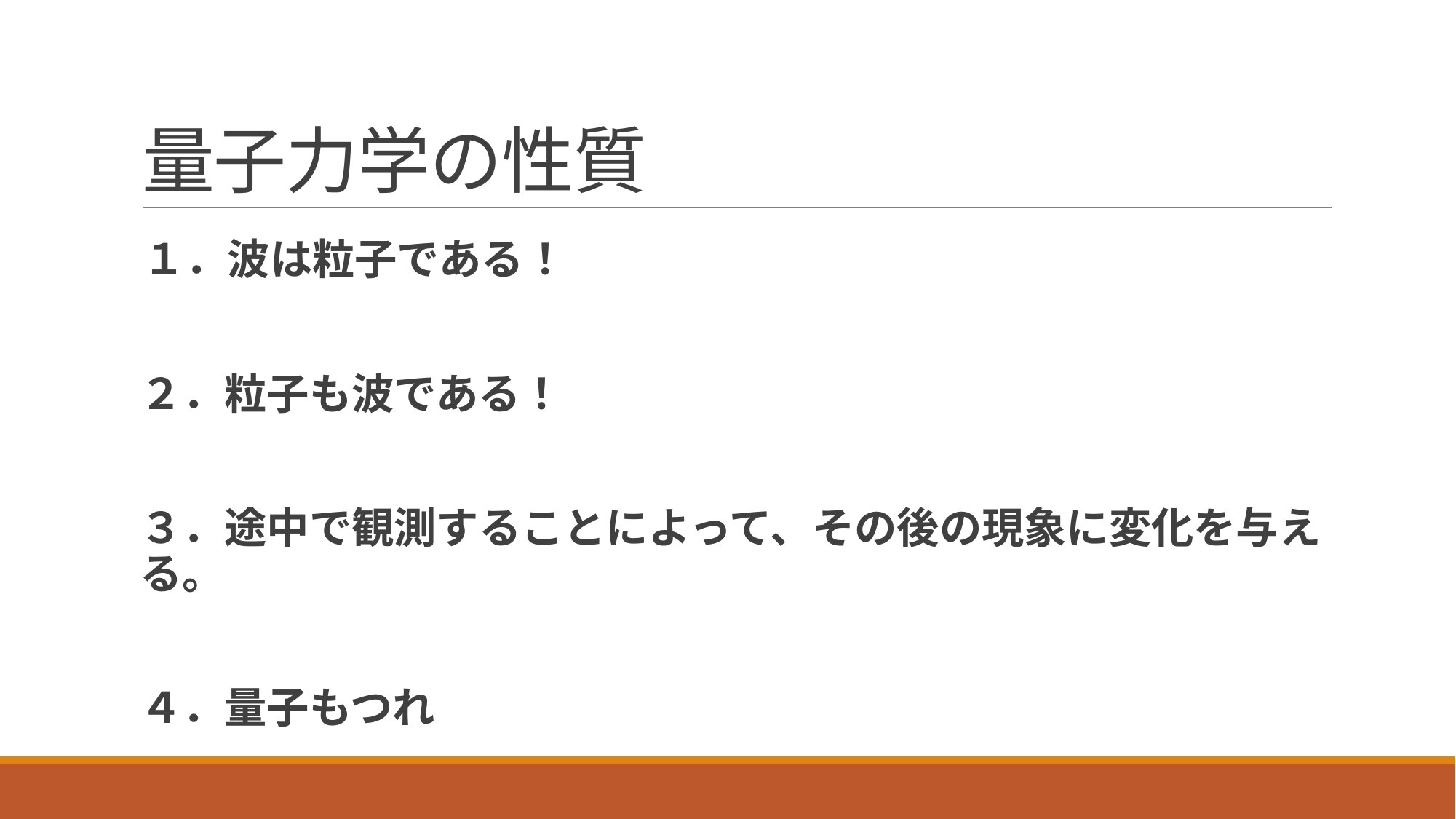

# 量子力学の性質
 １．波は粒子である！

２．粒子も波である！

３．途中で観測することによって、その後の現象に変化を与える。

４．量子もつれ